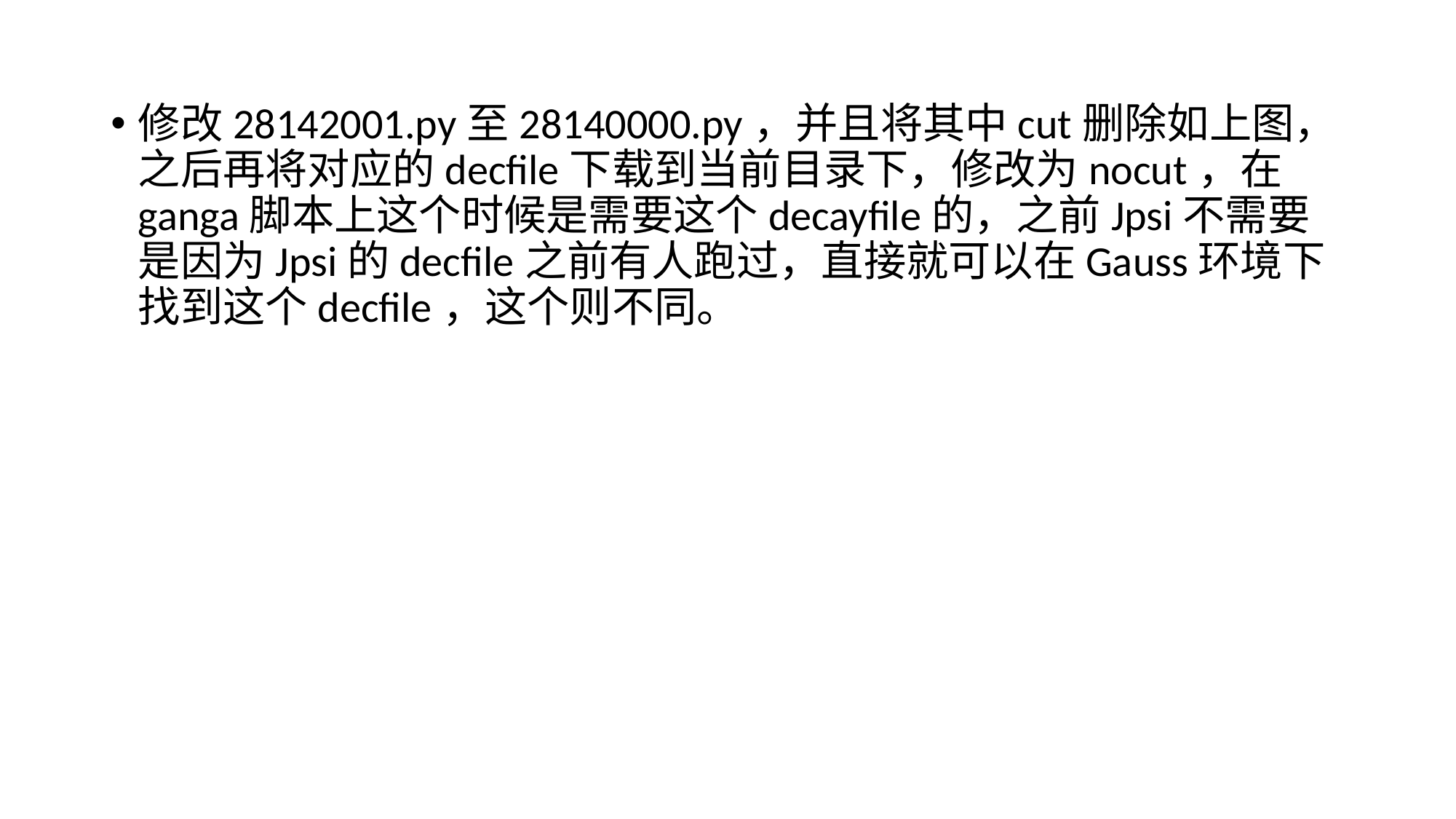

修改28142001.py至28140000.py，并且将其中cut删除如上图，之后再将对应的decfile下载到当前目录下，修改为nocut，在ganga脚本上这个时候是需要这个decayfile的，之前Jpsi不需要是因为Jpsi的decfile之前有人跑过，直接就可以在Gauss环境下找到这个decfile，这个则不同。